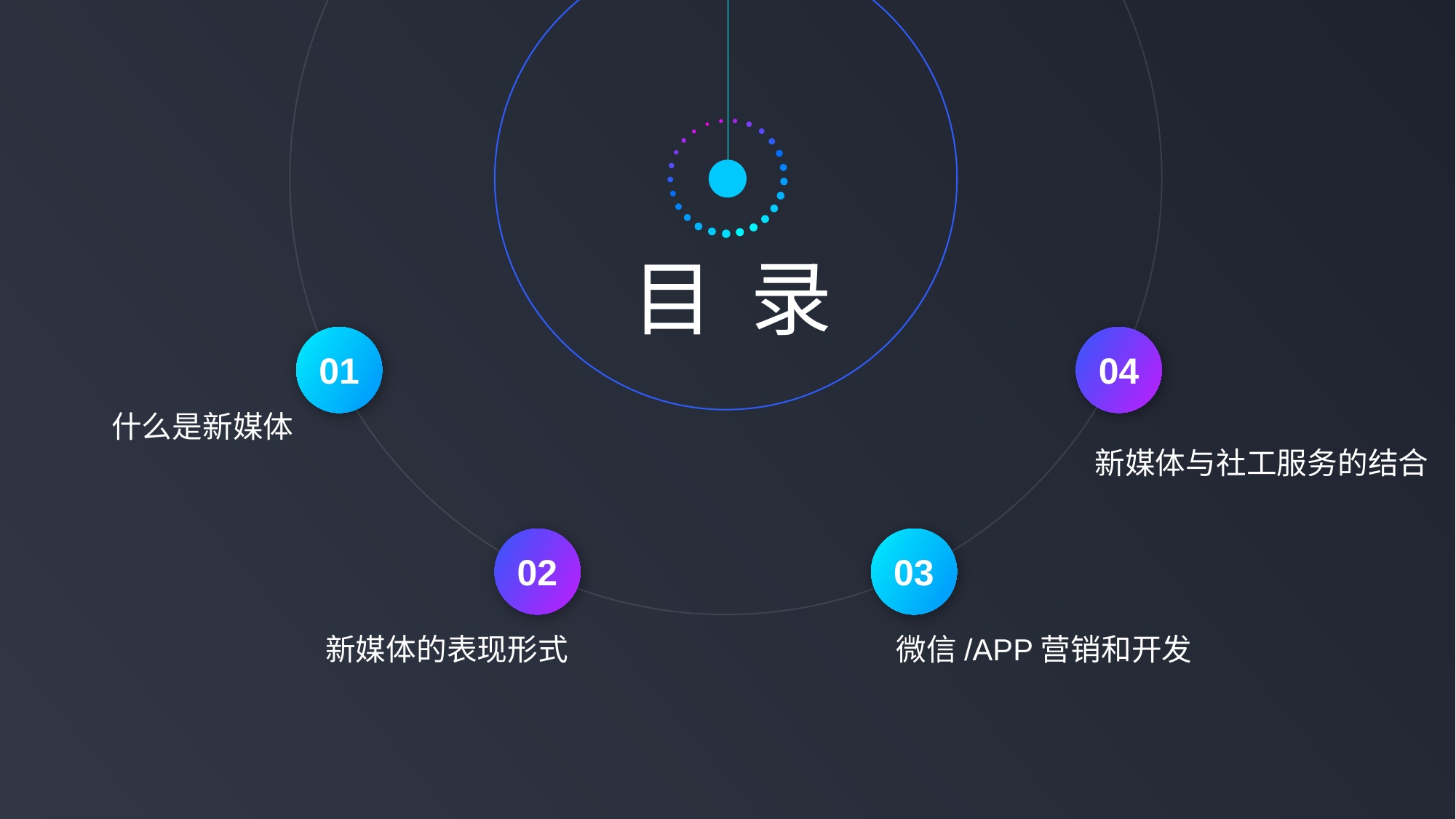

目  录

01

04
什么是新媒体
新媒体与社工服务的结合

02

03
新媒体的表现形式
微信/APP营销和开发